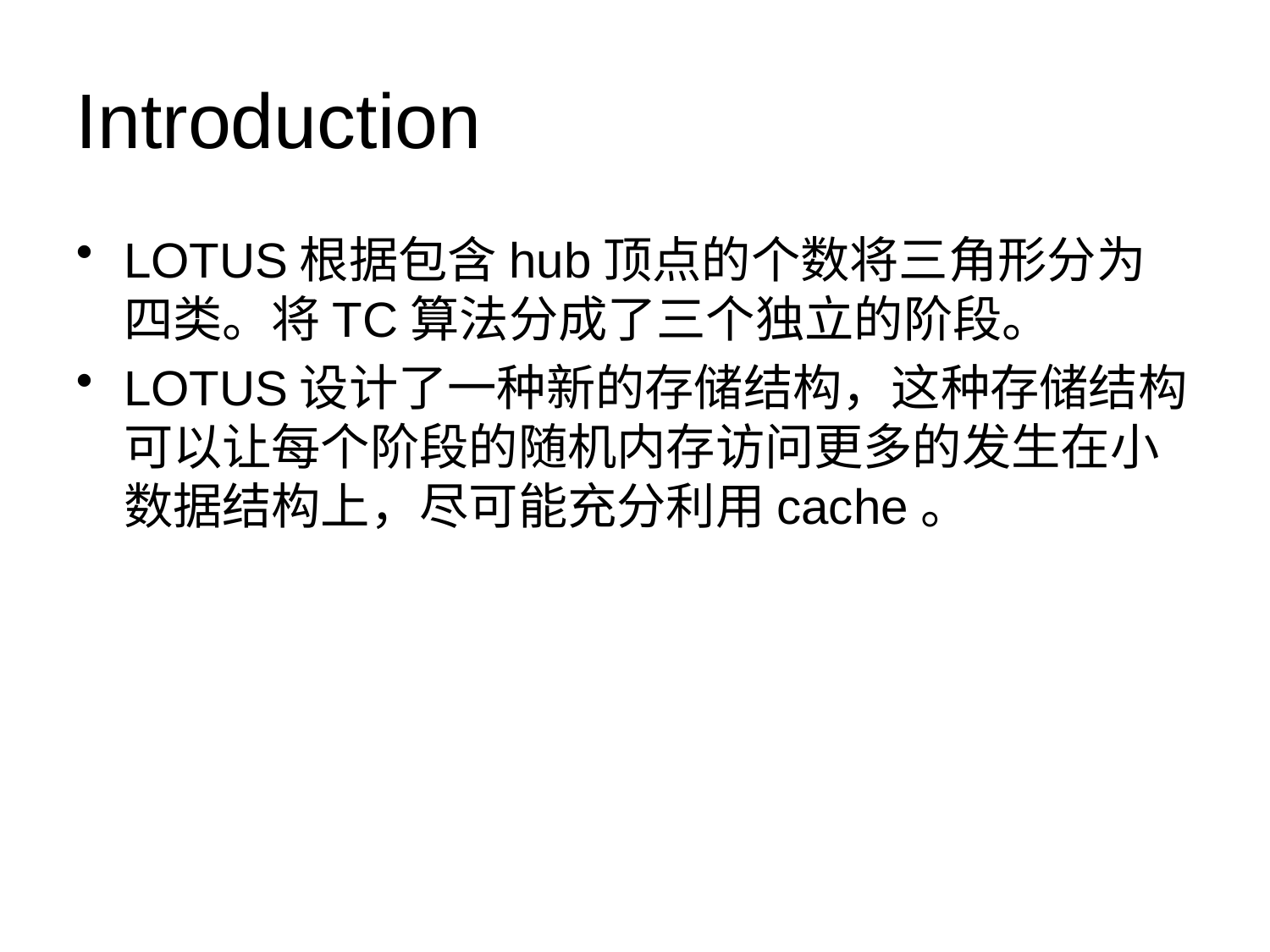

# Introduction
LOTUS根据包含hub顶点的个数将三角形分为四类。将TC算法分成了三个独立的阶段。
LOTUS设计了一种新的存储结构，这种存储结构可以让每个阶段的随机内存访问更多的发生在小数据结构上，尽可能充分利用cache。